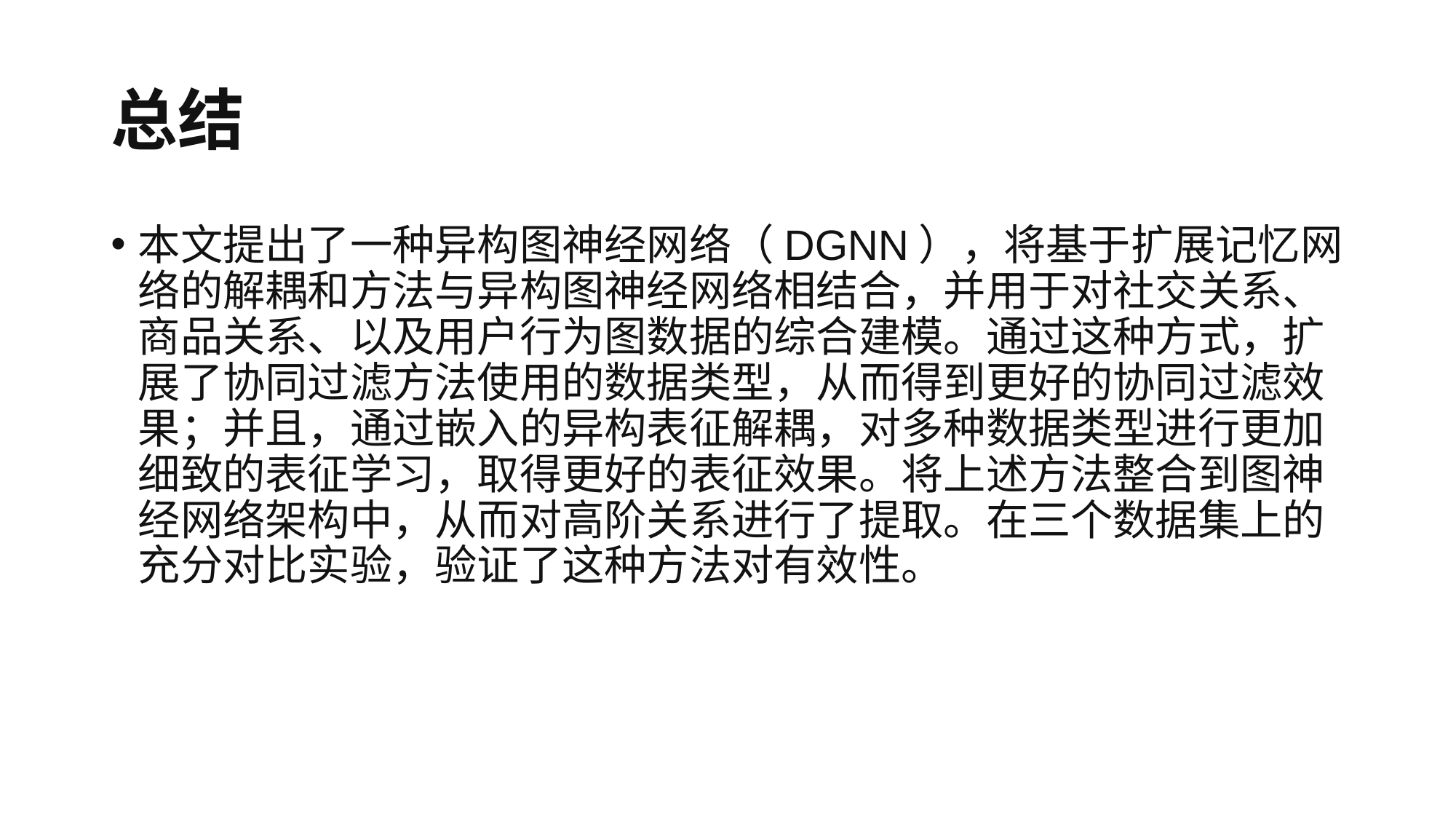

# 总结
本文提出了一种异构图神经网络（DGNN），将基于扩展记忆网络的解耦和方法与异构图神经网络相结合，并用于对社交关系、商品关系、以及用户行为图数据的综合建模。通过这种方式，扩展了协同过滤方法使用的数据类型，从而得到更好的协同过滤效果；并且，通过嵌入的异构表征解耦，对多种数据类型进行更加细致的表征学习，取得更好的表征效果。将上述方法整合到图神经网络架构中，从而对高阶关系进行了提取。在三个数据集上的充分对比实验，验证了这种方法对有效性。